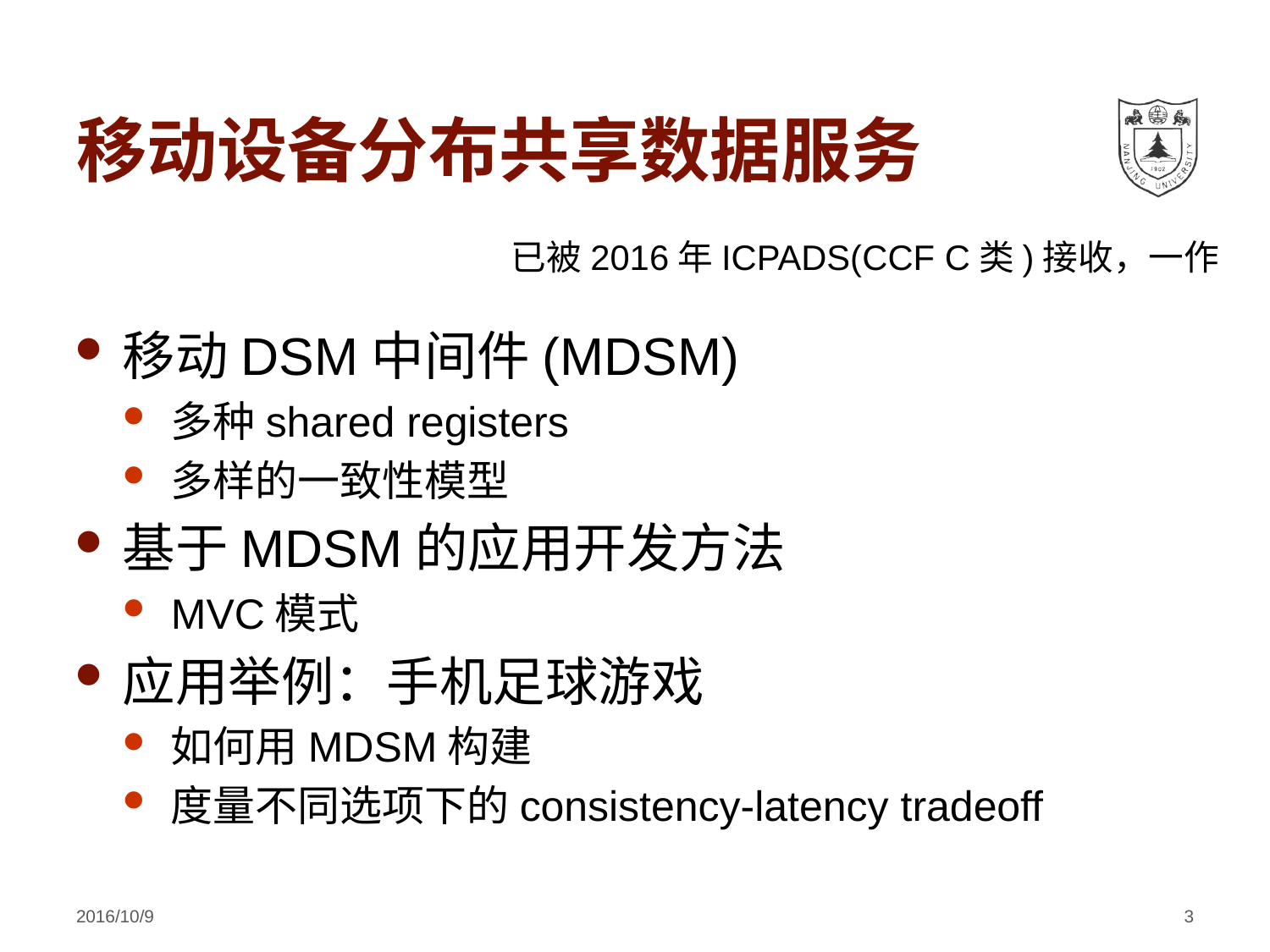

# 移动设备分布共享数据服务
已被2016年ICPADS(CCF C类)接收，一作
移动DSM中间件(MDSM)
多种shared registers
多样的一致性模型
基于MDSM的应用开发方法
MVC模式
应用举例：手机足球游戏
如何用MDSM构建
度量不同选项下的consistency-latency tradeoff

2016/10/9
3